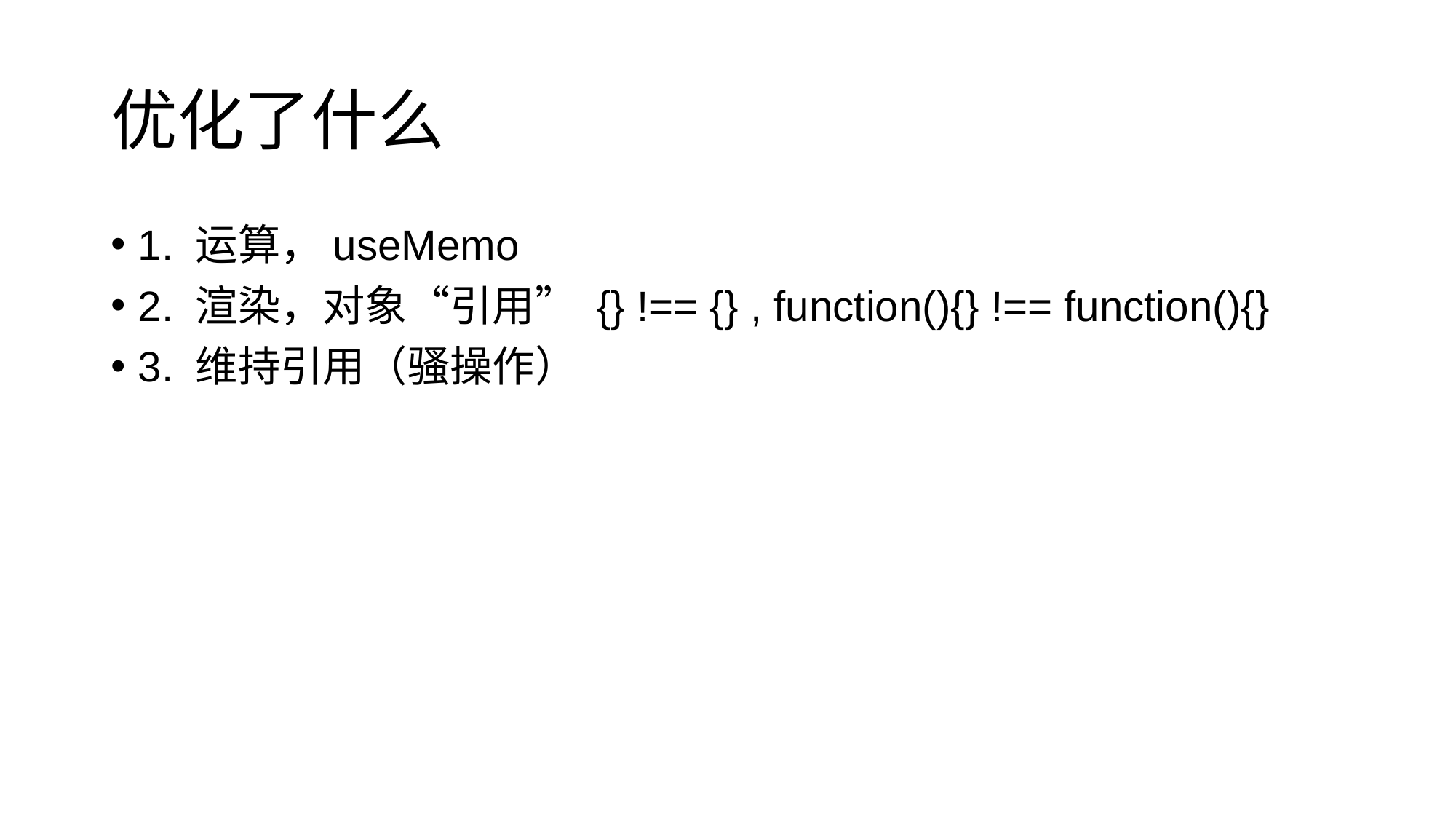

# 优化了什么
1. 运算，useMemo
2. 渲染，对象“引用” {} !== {} , function(){} !== function(){}
3. 维持引用（骚操作）